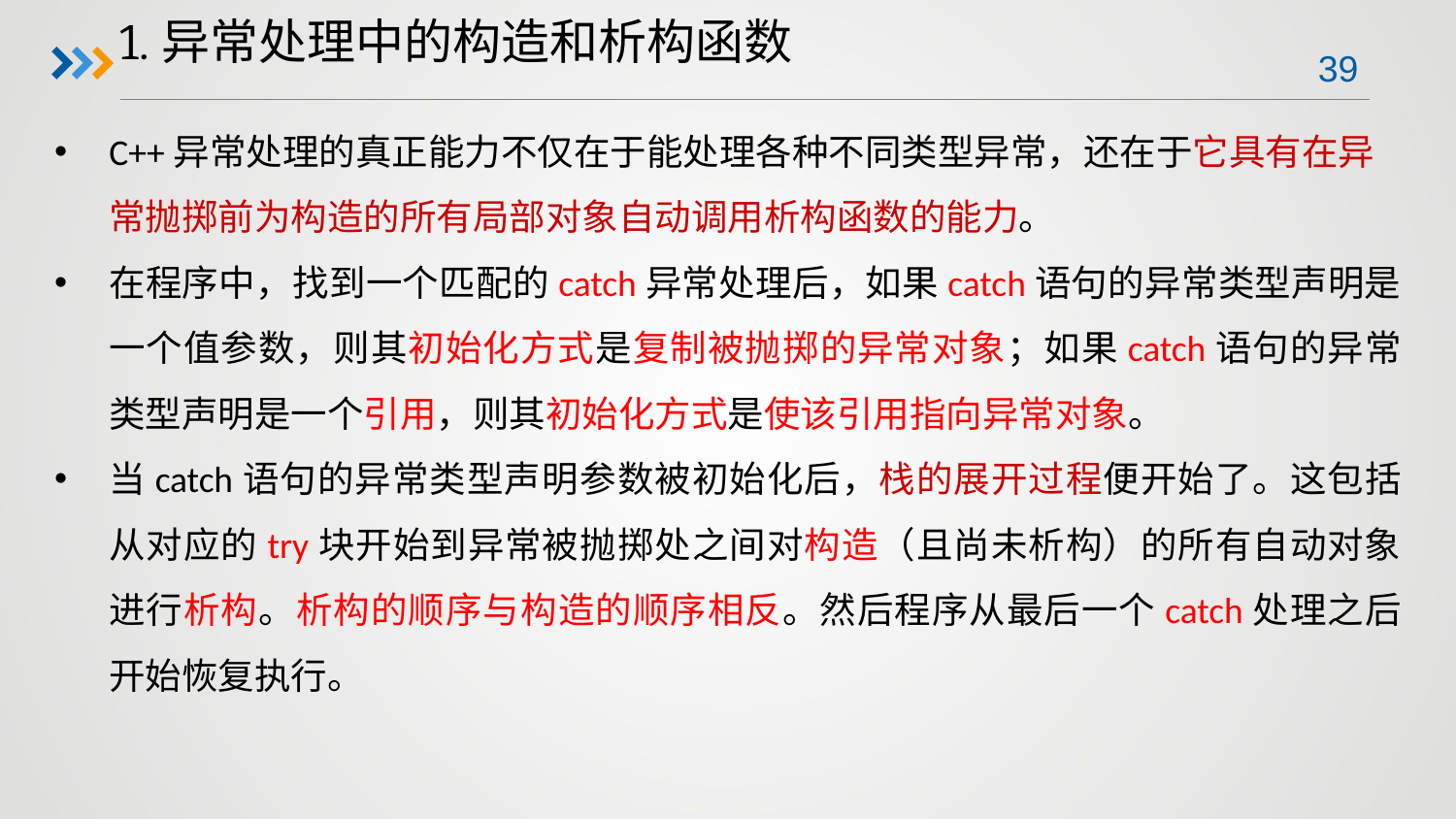

1.异常处理中的构造和析构函数

C++异常处理的真正能力不仅在于能处理各种不同类型异常，还在于它具有在异常抛掷前为构造的所有局部对象自动调用析构函数的能力。
在程序中，找到一个匹配的catch异常处理后，如果catch语句的异常类型声明是一个值参数，则其初始化方式是复制被抛掷的异常对象；如果catch语句的异常类型声明是一个引用，则其初始化方式是使该引用指向异常对象。
当catch语句的异常类型声明参数被初始化后，栈的展开过程便开始了。这包括从对应的try块开始到异常被抛掷处之间对构造（且尚未析构）的所有自动对象进行析构。析构的顺序与构造的顺序相反。然后程序从最后一个catch处理之后开始恢复执行。